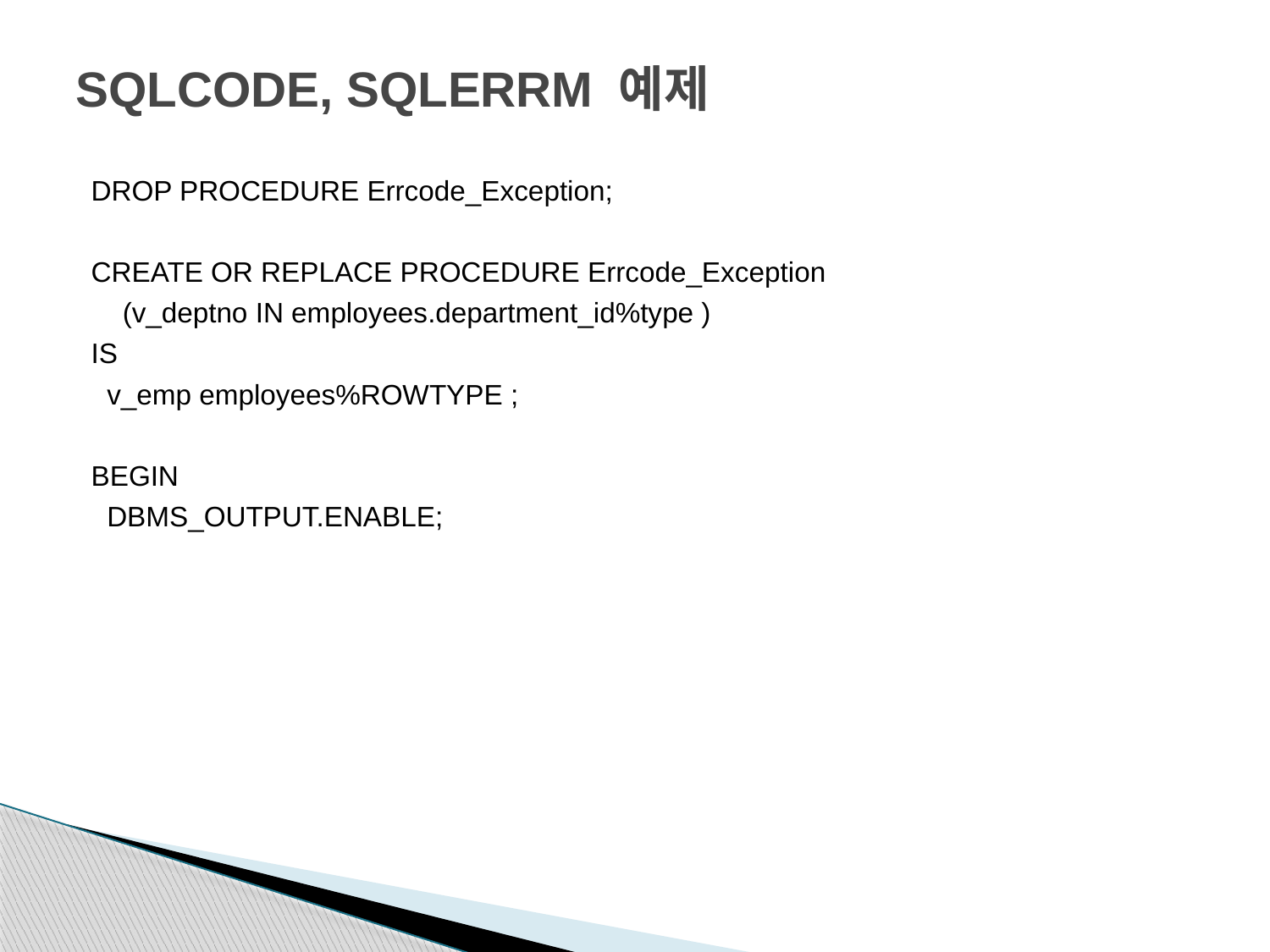

# SQLCODE, SQLERRM 예제
DROP PROCEDURE Errcode_Exception;

CREATE OR REPLACE PROCEDURE Errcode_Exception
    (v_deptno IN employees.department_id%type )
IS
  v_emp employees%ROWTYPE ;

BEGIN
  DBMS_OUTPUT.ENABLE;